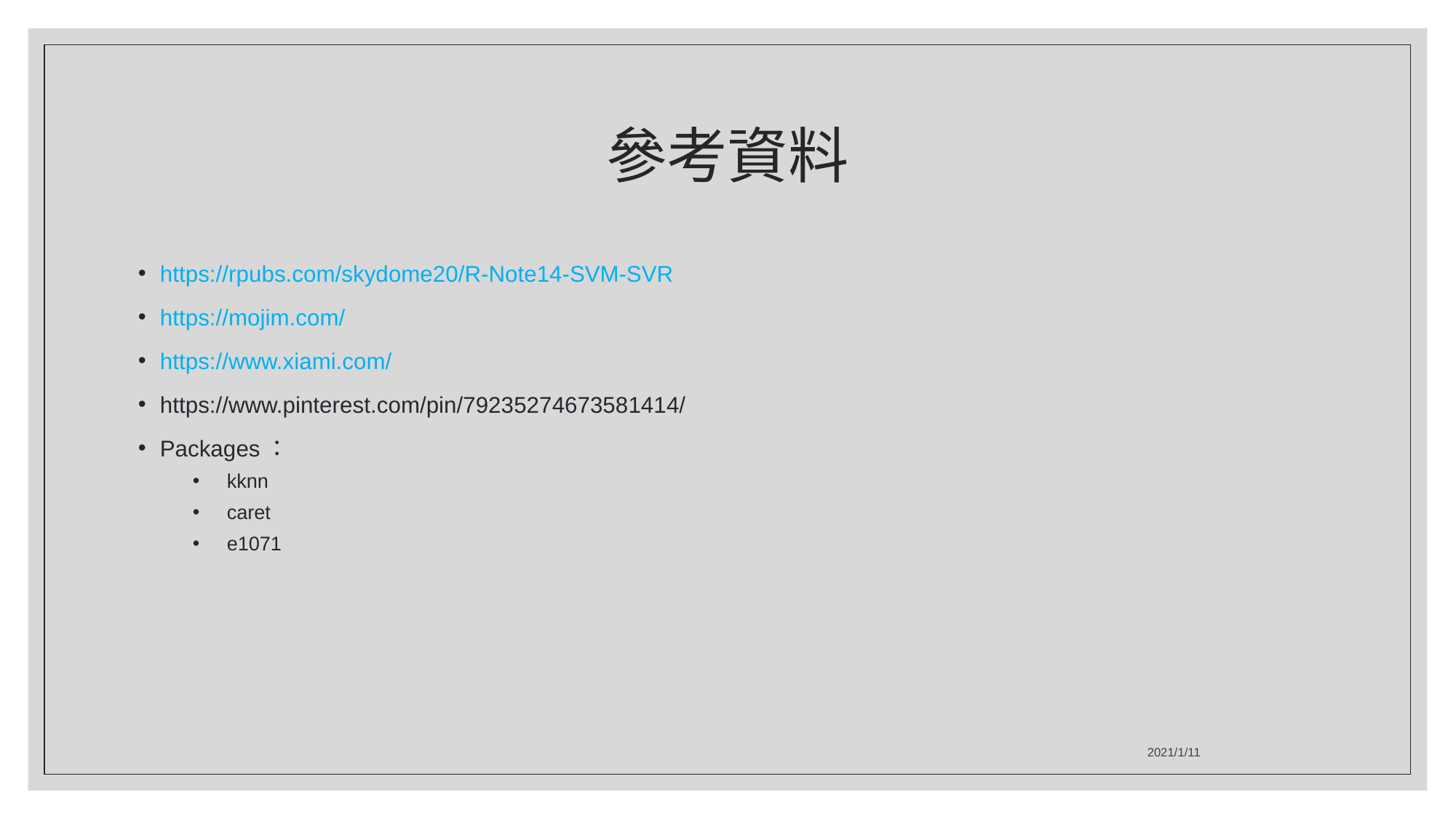

# 參考資料
https://rpubs.com/skydome20/R-Note14-SVM-SVR
https://mojim.com/
https://www.xiami.com/
https://www.pinterest.com/pin/79235274673581414/
Packages：
kknn
caret
e1071

2021/1/11